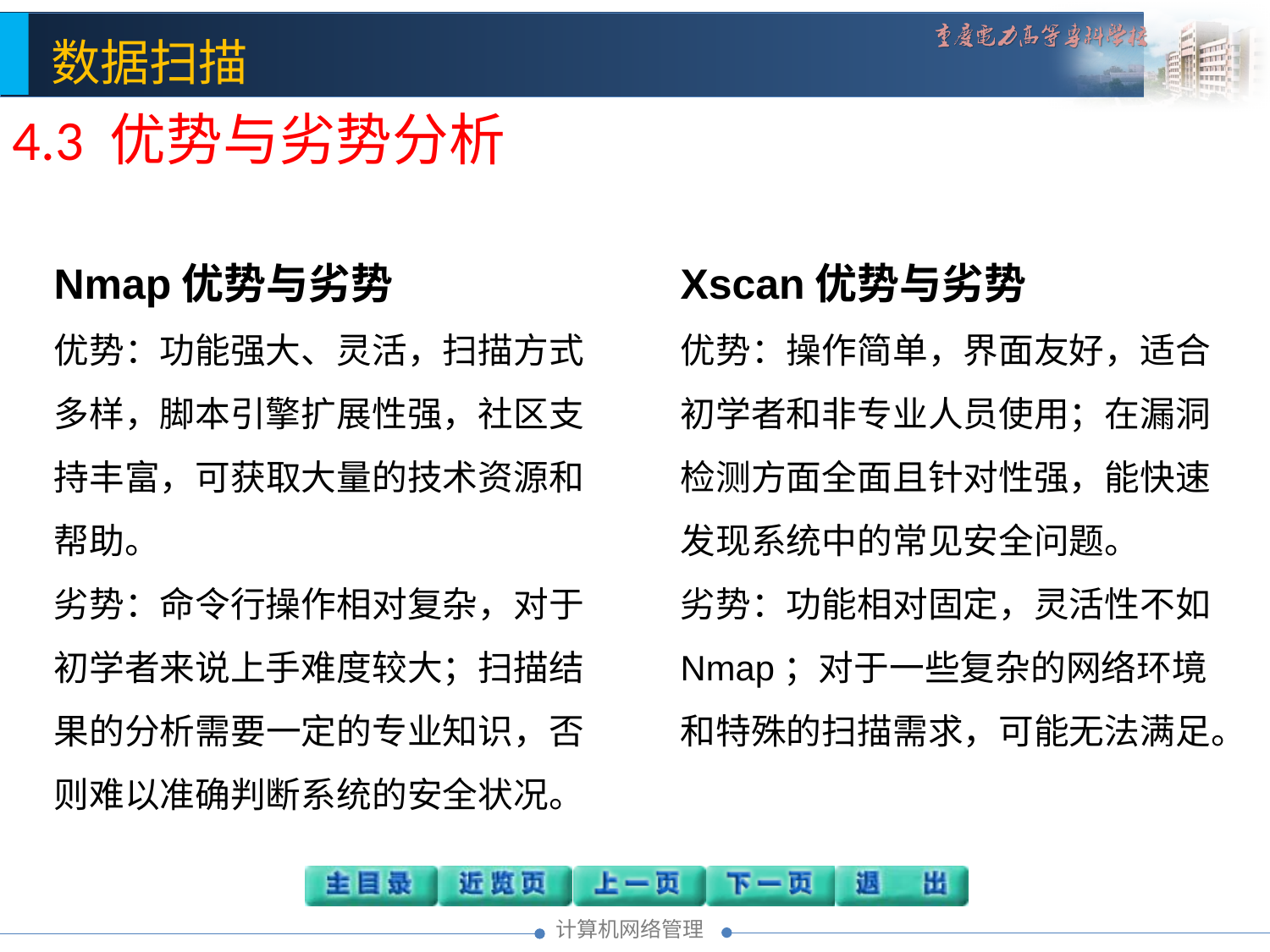

4.3 优势与劣势分析
Nmap优势与劣势
优势：功能强大、灵活，扫描方式多样，脚本引擎扩展性强，社区支持丰富，可获取大量的技术资源和帮助。
劣势：命令行操作相对复杂，对于初学者来说上手难度较大；扫描结果的分析需要一定的专业知识，否则难以准确判断系统的安全状况。
Xscan优势与劣势
优势：操作简单，界面友好，适合初学者和非专业人员使用；在漏洞检测方面全面且针对性强，能快速发现系统中的常见安全问题。
劣势：功能相对固定，灵活性不如Nmap；对于一些复杂的网络环境和特殊的扫描需求，可能无法满足。